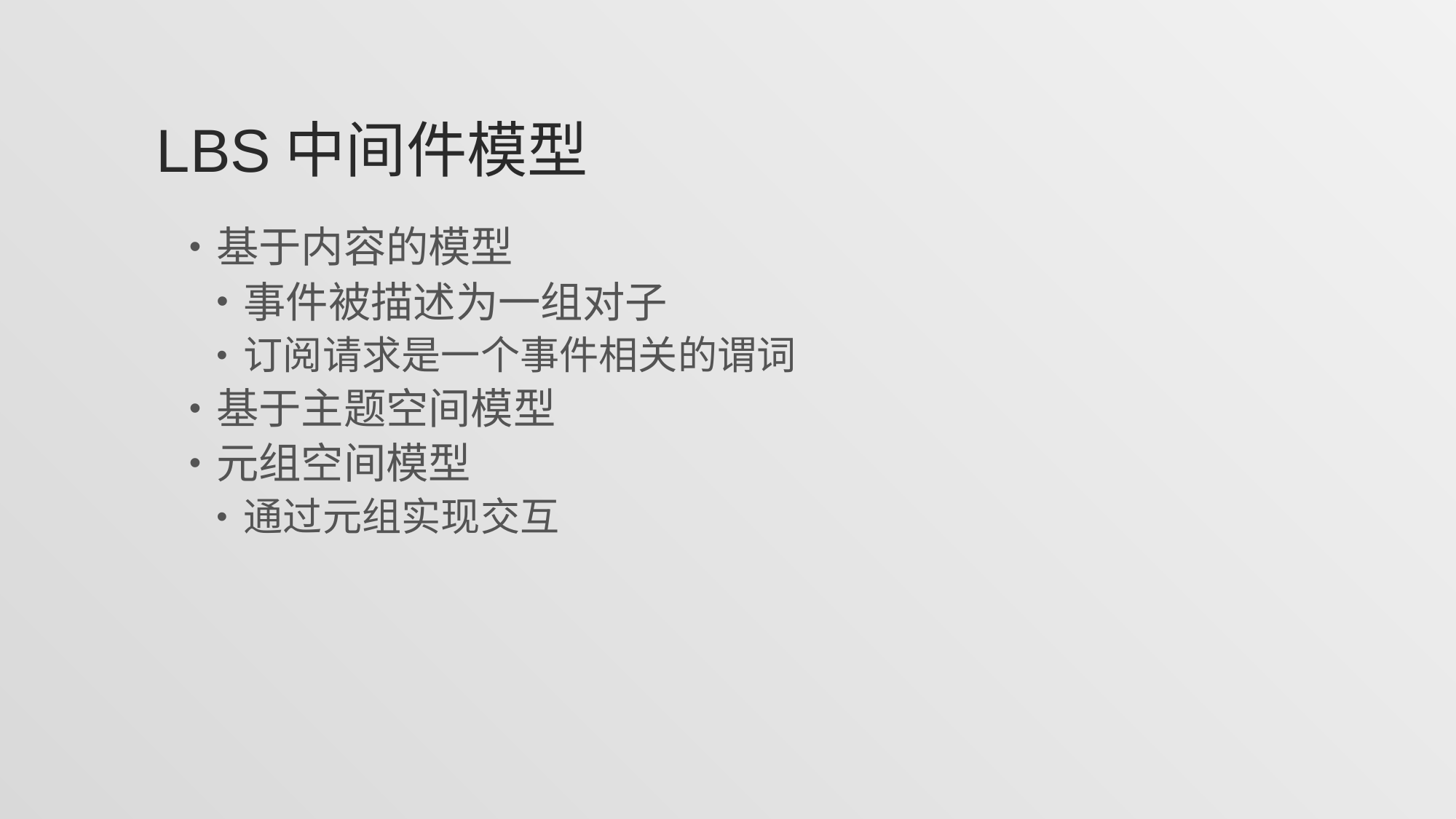

# LBS中间件模型
基于内容的模型
事件被描述为一组对子
订阅请求是一个事件相关的谓词
基于主题空间模型
元组空间模型
通过元组实现交互